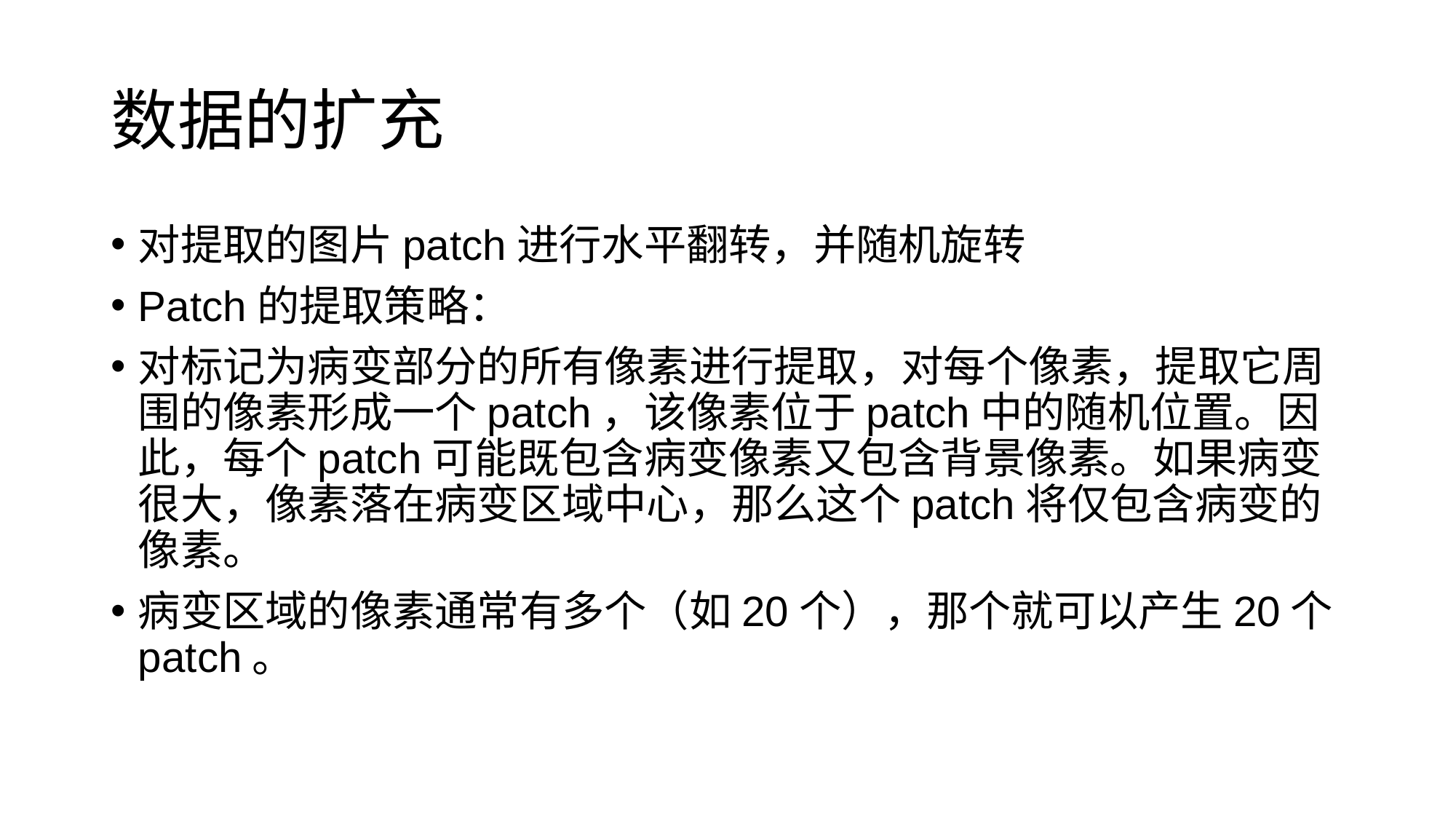

# 数据的扩充
对提取的图片patch进行水平翻转，并随机旋转
Patch的提取策略：
对标记为病变部分的所有像素进行提取，对每个像素，提取它周围的像素形成一个patch，该像素位于patch中的随机位置。因此，每个patch可能既包含病变像素又包含背景像素。如果病变很大，像素落在病变区域中心，那么这个patch将仅包含病变的像素。
病变区域的像素通常有多个（如20个），那个就可以产生20个patch。